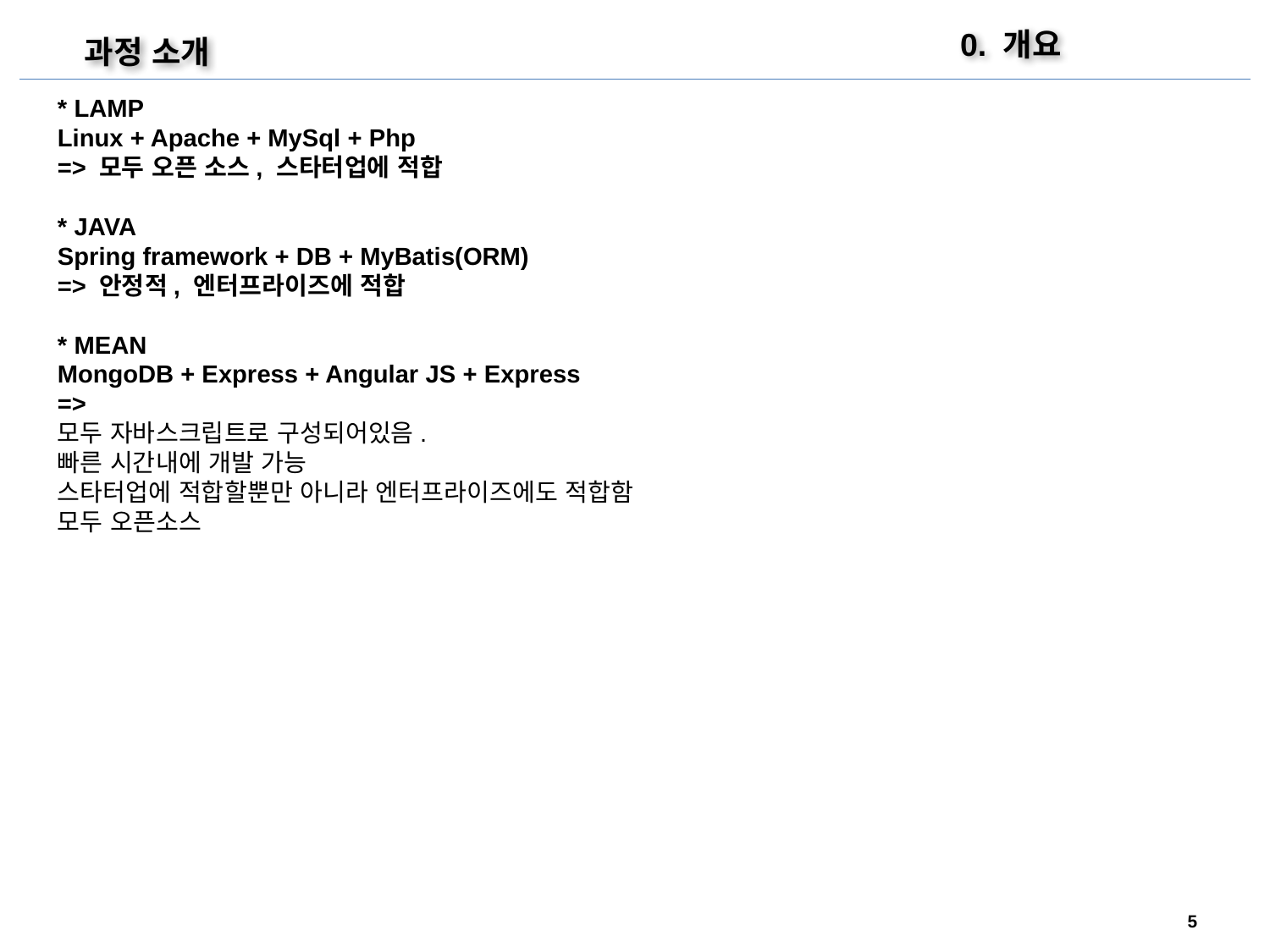

0. 개요
과정 소개
* LAMP
Linux + Apache + MySql + Php
=> 모두 오픈 소스, 스타터업에 적합

* JAVA
Spring framework + DB + MyBatis(ORM)
=> 안정적, 엔터프라이즈에 적합

* MEAN
MongoDB + Express + Angular JS + Express
=>
모두 자바스크립트로 구성되어있음.
빠른 시간내에 개발 가능
스타터업에 적합할뿐만 아니라 엔터프라이즈에도 적합함
모두 오픈소스